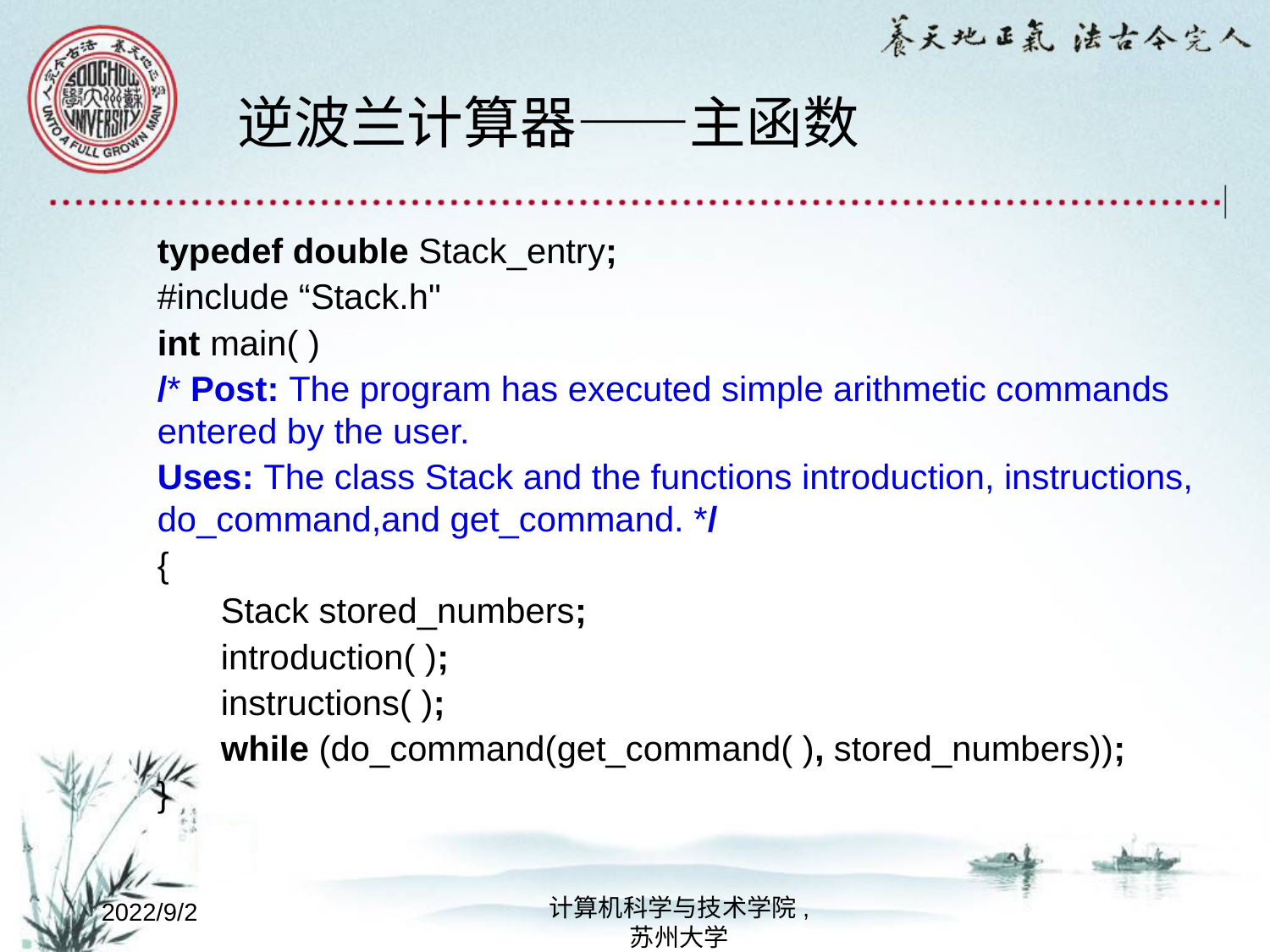

# 逆波兰计算器——主函数
typedef double Stack_entry;
#include “Stack.h"
int main( )
/* Post: The program has executed simple arithmetic commands entered by the user.
Uses: The class Stack and the functions introduction, instructions, do_command,and get_command. */
{
Stack stored_numbers;
introduction( );
instructions( );
while (do_command(get_command( ), stored_numbers));
}
计算机科学与技术学院,
苏州大学
2022/9/2